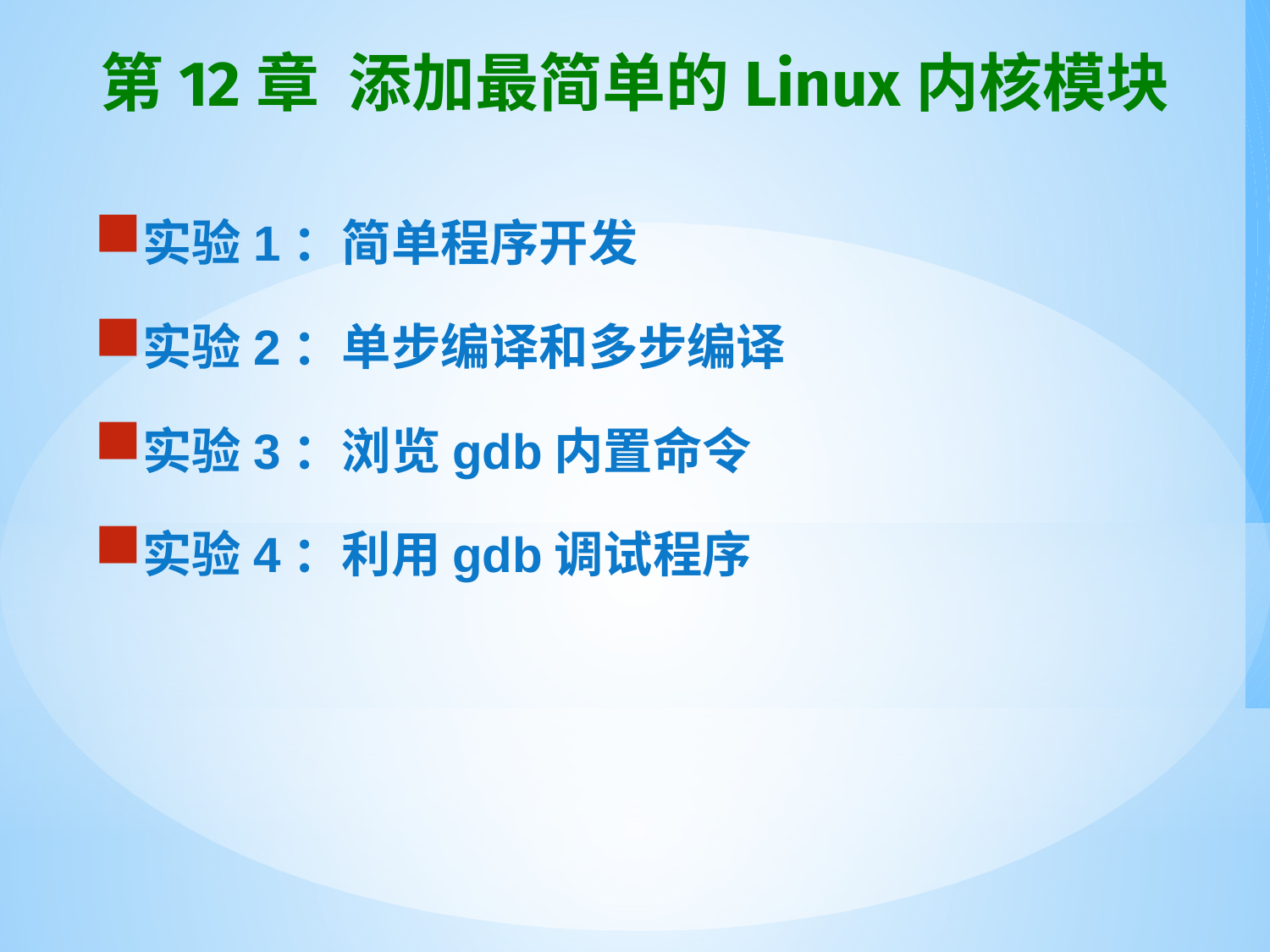

# 第12章  添加最简单的Linux内核模块
实验1：简单程序开发
实验2：单步编译和多步编译
实验3：浏览gdb内置命令
实验4：利用gdb调试程序